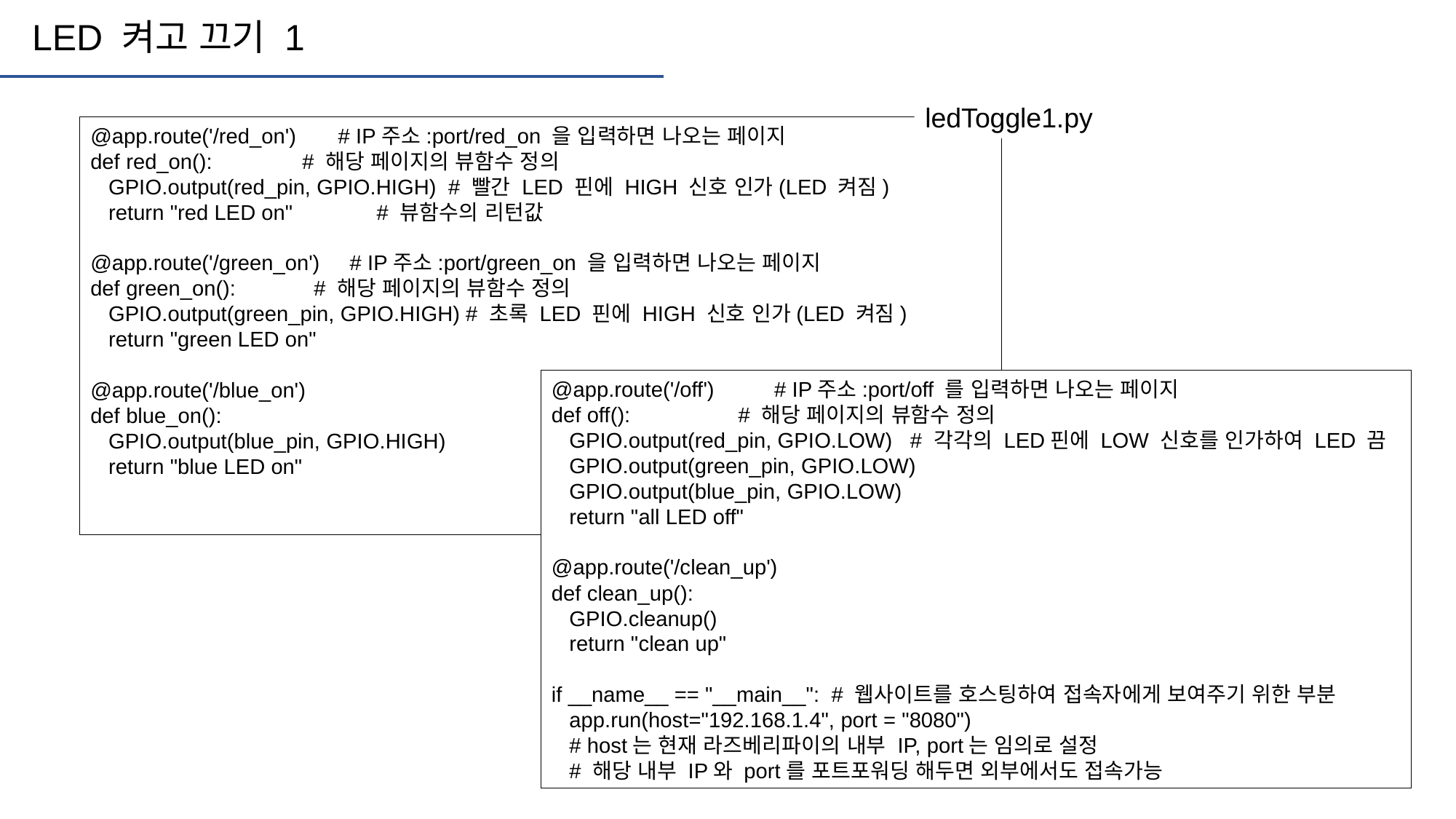

LED 켜고 끄기 1
ledToggle1.py
@app.route('/red_on')       # IP주소:port/red_on 을 입력하면 나오는 페이지
def red_on():               # 해당 페이지의 뷰함수 정의
   GPIO.output(red_pin, GPIO.HIGH)  # 빨간 LED 핀에 HIGH 신호 인가(LED 켜짐)
   return "red LED on"              # 뷰함수의 리턴값

@app.route('/green_on')     # IP주소:port/green_on 을 입력하면 나오는 페이지
def green_on():             # 해당 페이지의 뷰함수 정의
   GPIO.output(green_pin, GPIO.HIGH) # 초록 LED 핀에 HIGH 신호 인가(LED 켜짐)
   return "green LED on"

@app.route('/blue_on')
def blue_on():
   GPIO.output(blue_pin, GPIO.HIGH)
   return "blue LED on"

@app.route('/off')          # IP주소:port/off 를 입력하면 나오는 페이지
def off():                  # 해당 페이지의 뷰함수 정의
   GPIO.output(red_pin, GPIO.LOW)   # 각각의 LED핀에 LOW 신호를 인가하여 LED 끔
   GPIO.output(green_pin, GPIO.LOW)
   GPIO.output(blue_pin, GPIO.LOW)
   return "all LED off"

@app.route('/clean_up')
def clean_up():
   GPIO.cleanup()
   return "clean up"

if __name__ == "__main__":  # 웹사이트를 호스팅하여 접속자에게 보여주기 위한 부분
   app.run(host="192.168.1.4", port = "8080")
   # host는 현재 라즈베리파이의 내부 IP, port는 임의로 설정
   # 해당 내부 IP와 port를 포트포워딩 해두면 외부에서도 접속가능